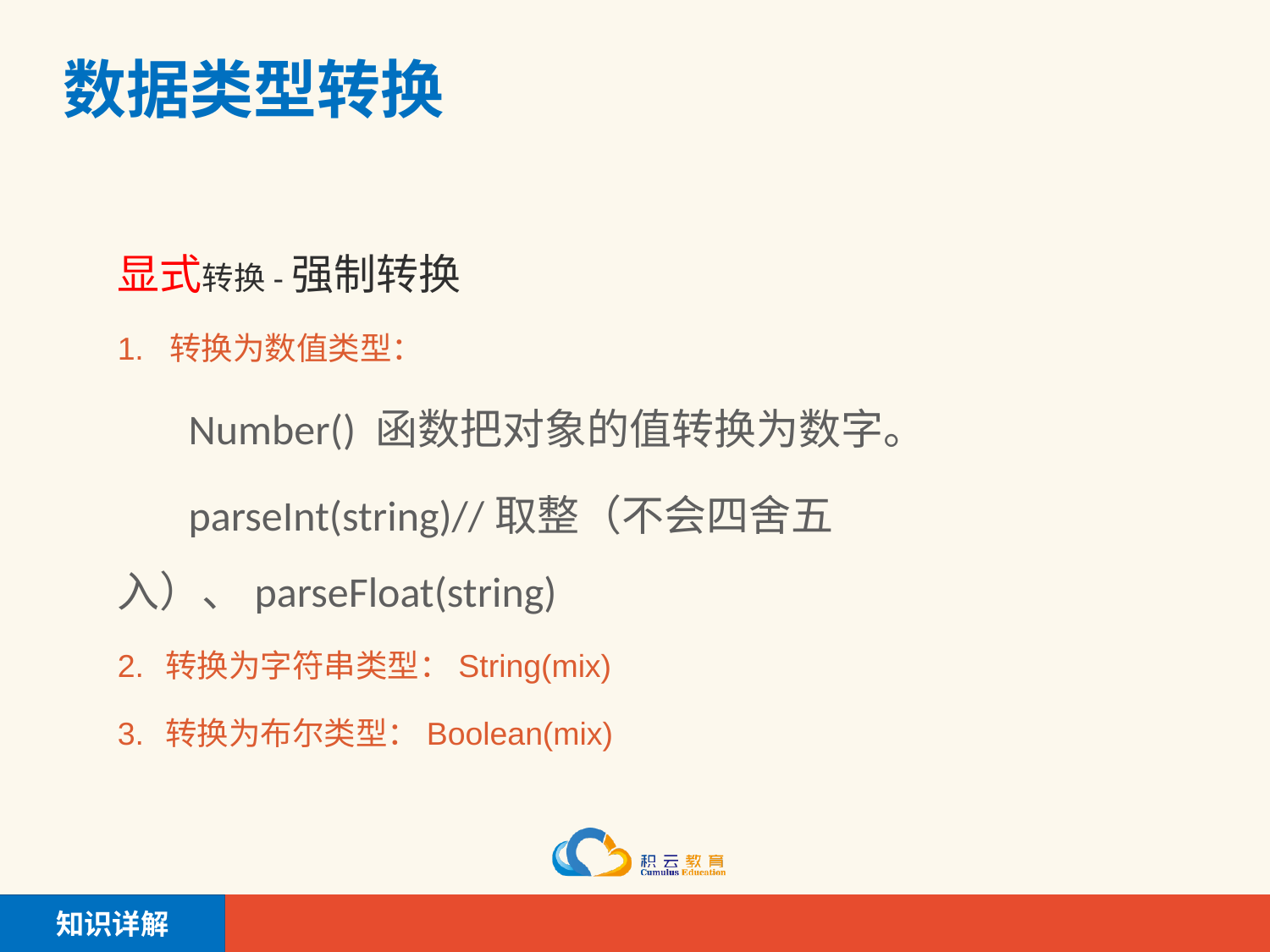

# 数据类型转换
显式转换-强制转换
1.  转换为数值类型：
        Number() 函数把对象的值转换为数字。
      parseInt(string)//取整（不会四舍五入）、parseFloat(string)
转换为字符串类型：String(mix)
转换为布尔类型：Boolean(mix)